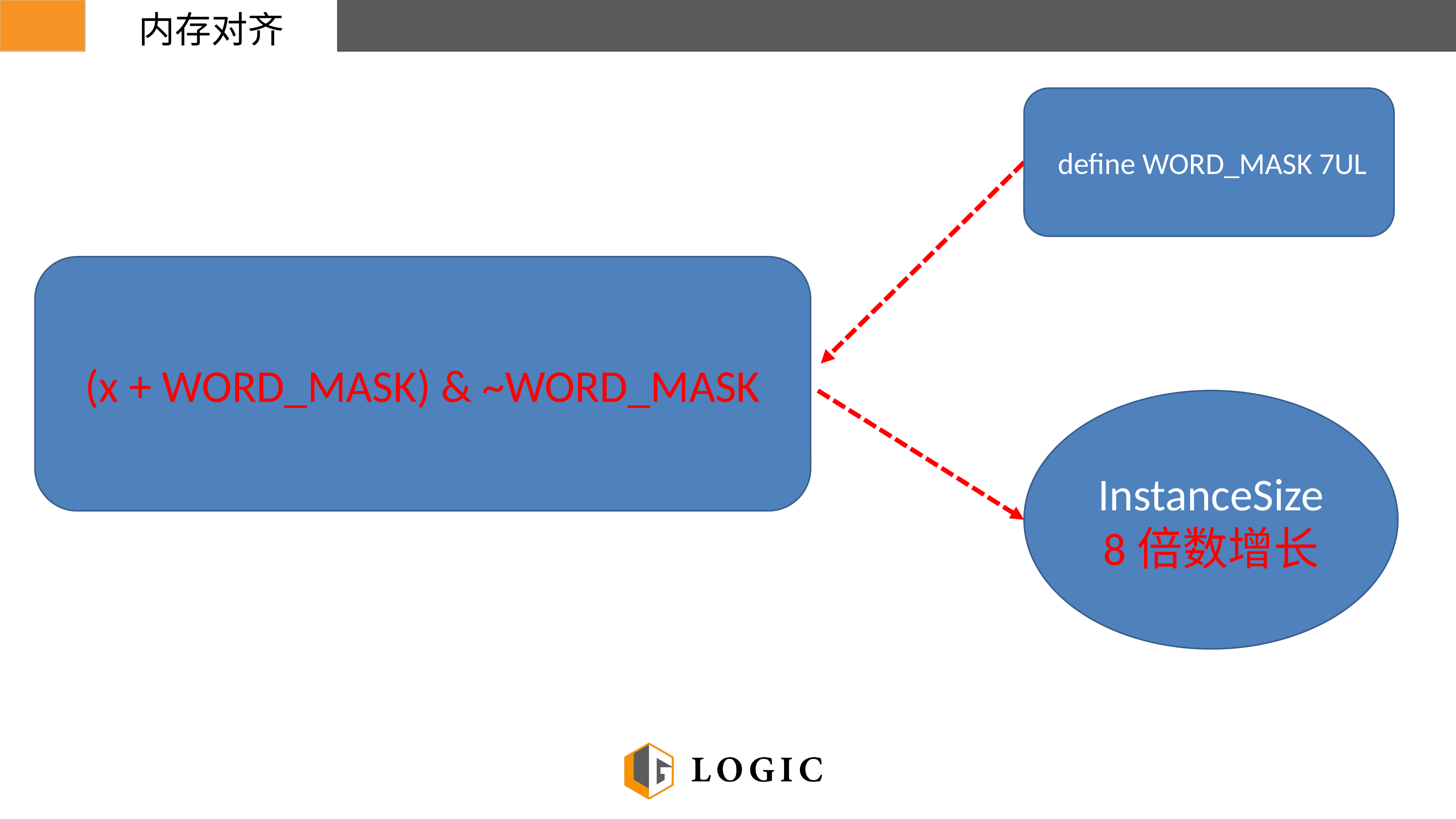

内存对齐
 define WORD_MASK 7UL
(x + WORD_MASK) & ~WORD_MASK
InstanceSize
8倍数增长